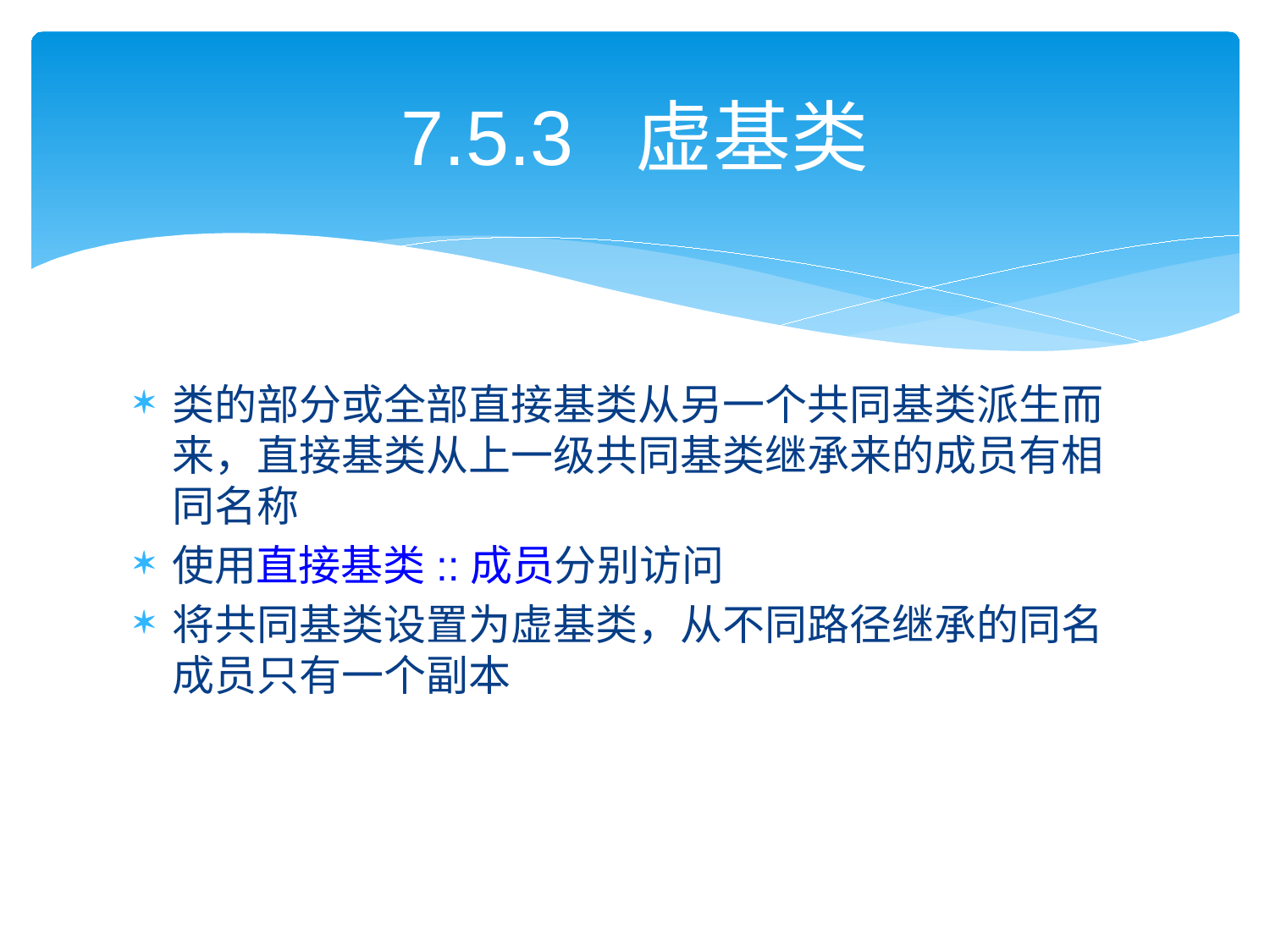

# 7.5.3  虚基类
类的部分或全部直接基类从另一个共同基类派生而来，直接基类从上一级共同基类继承来的成员有相同名称
使用直接基类::成员分别访问
将共同基类设置为虚基类，从不同路径继承的同名成员只有一个副本